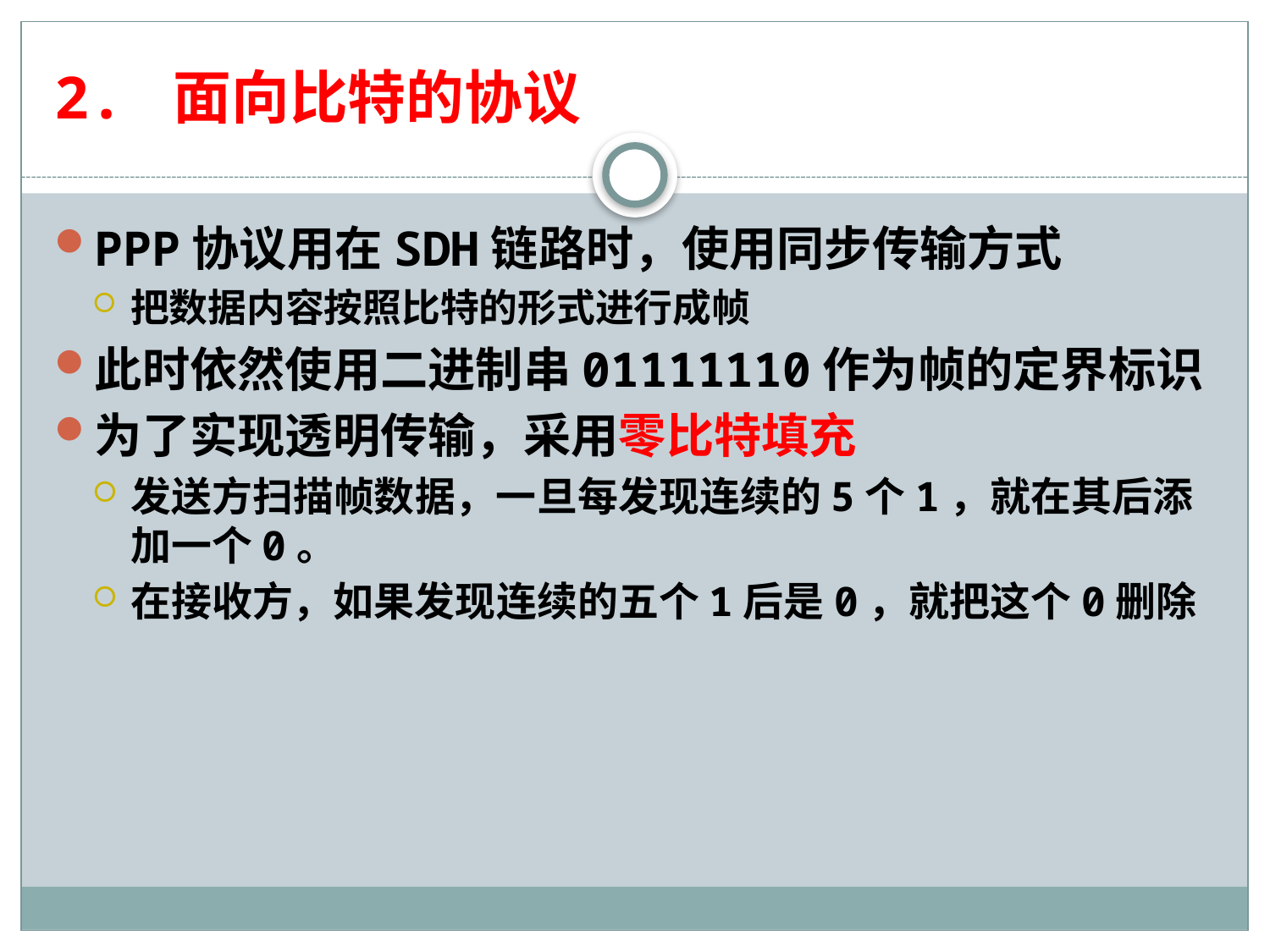

# 2. 面向比特的协议
PPP协议用在SDH链路时，使用同步传输方式
把数据内容按照比特的形式进行成帧
此时依然使用二进制串01111110作为帧的定界标识
为了实现透明传输，采用零比特填充
发送方扫描帧数据，一旦每发现连续的5个1，就在其后添加一个0。
在接收方，如果发现连续的五个1后是0，就把这个0删除